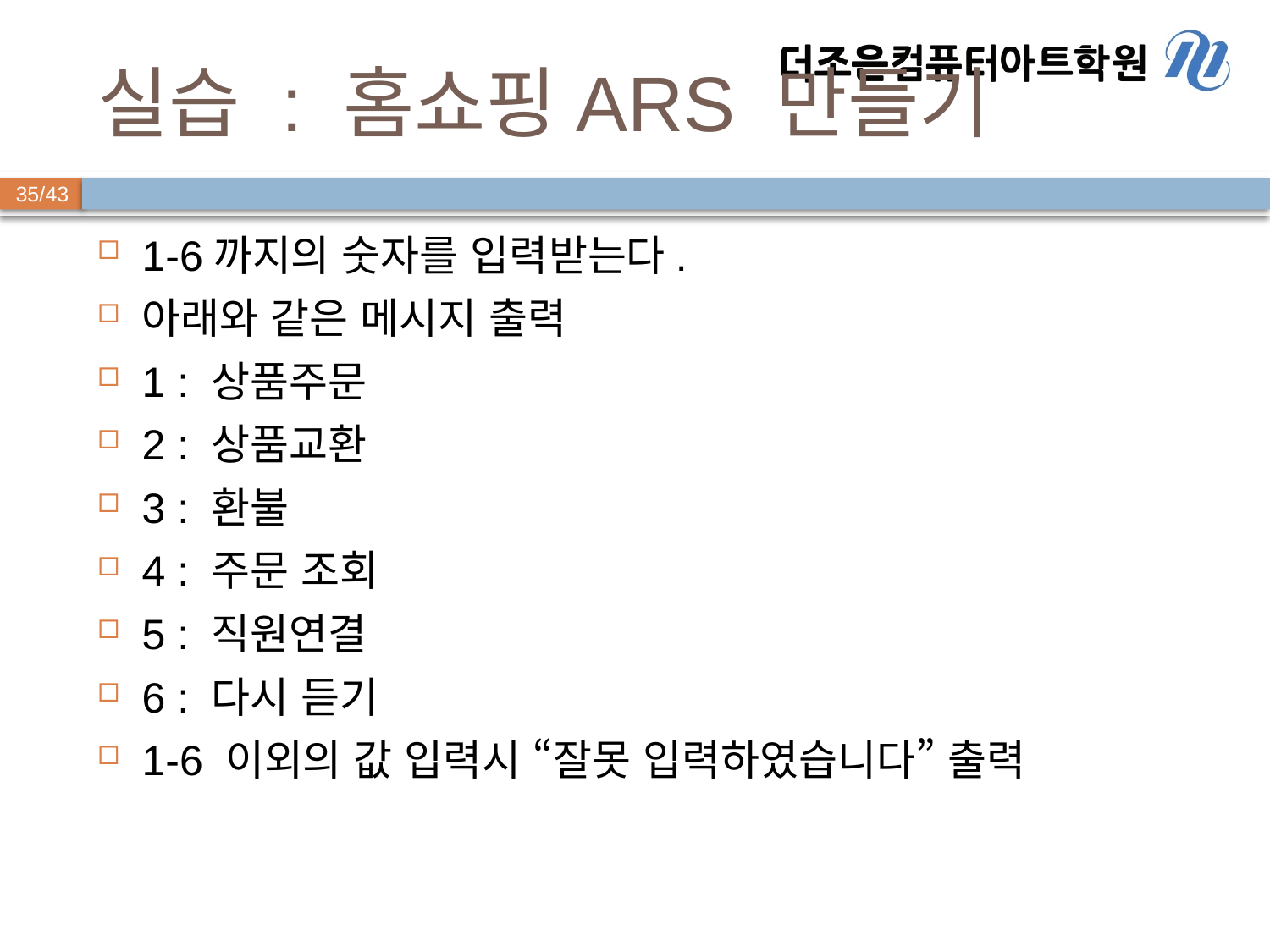

# 실습 : 홈쇼핑ARS 만들기
1-6까지의 숫자를 입력받는다.
아래와 같은 메시지 출력
1 : 상품주문
2 : 상품교환
3 : 환불
4 : 주문 조회
5 : 직원연결
6 : 다시 듣기
1-6 이외의 값 입력시 “잘못 입력하였습니다” 출력